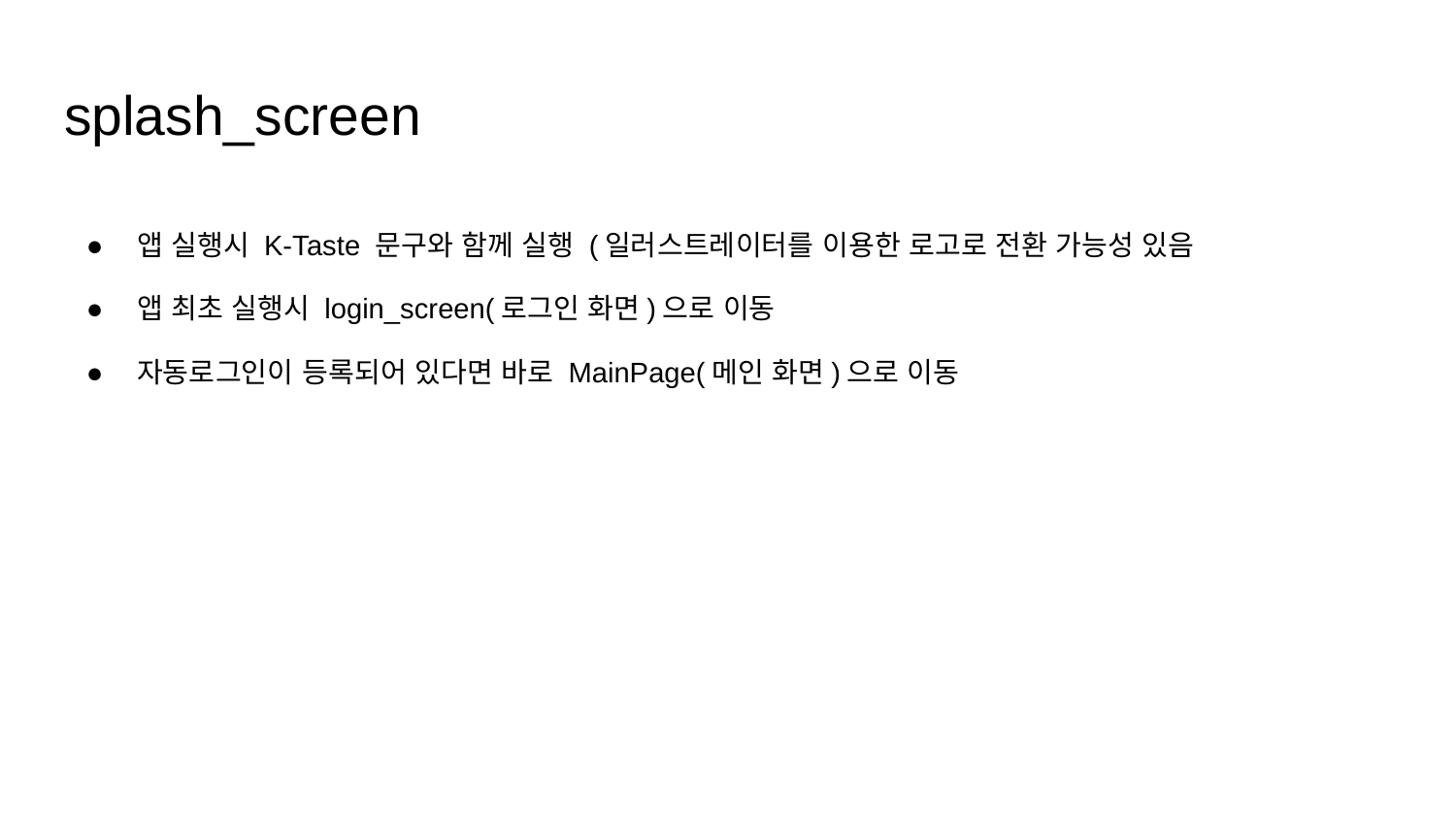

# splash_screen
앱 실행시 K-Taste 문구와 함께 실행 (일러스트레이터를 이용한 로고로 전환 가능성 있음
앱 최초 실행시 login_screen(로그인 화면)으로 이동
자동로그인이 등록되어 있다면 바로 MainPage(메인 화면)으로 이동